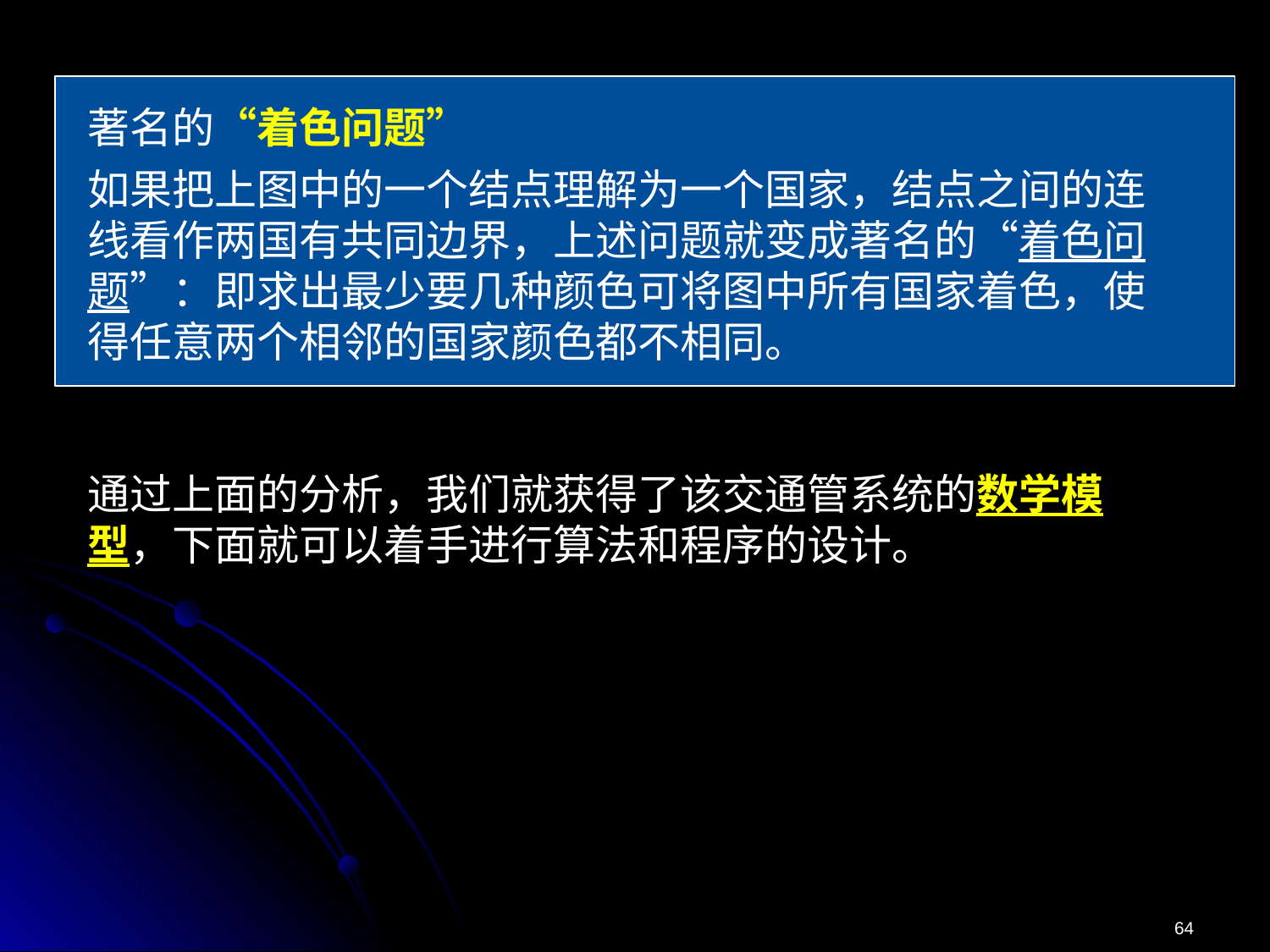

著名的“着色问题”
如果把上图中的一个结点理解为一个国家，结点之间的连线看作两国有共同边界，上述问题就变成著名的“着色问题”：即求出最少要几种颜色可将图中所有国家着色，使得任意两个相邻的国家颜色都不相同。

通过上面的分析，我们就获得了该交通管系统的数学模型，下面就可以着手进行算法和程序的设计。

64